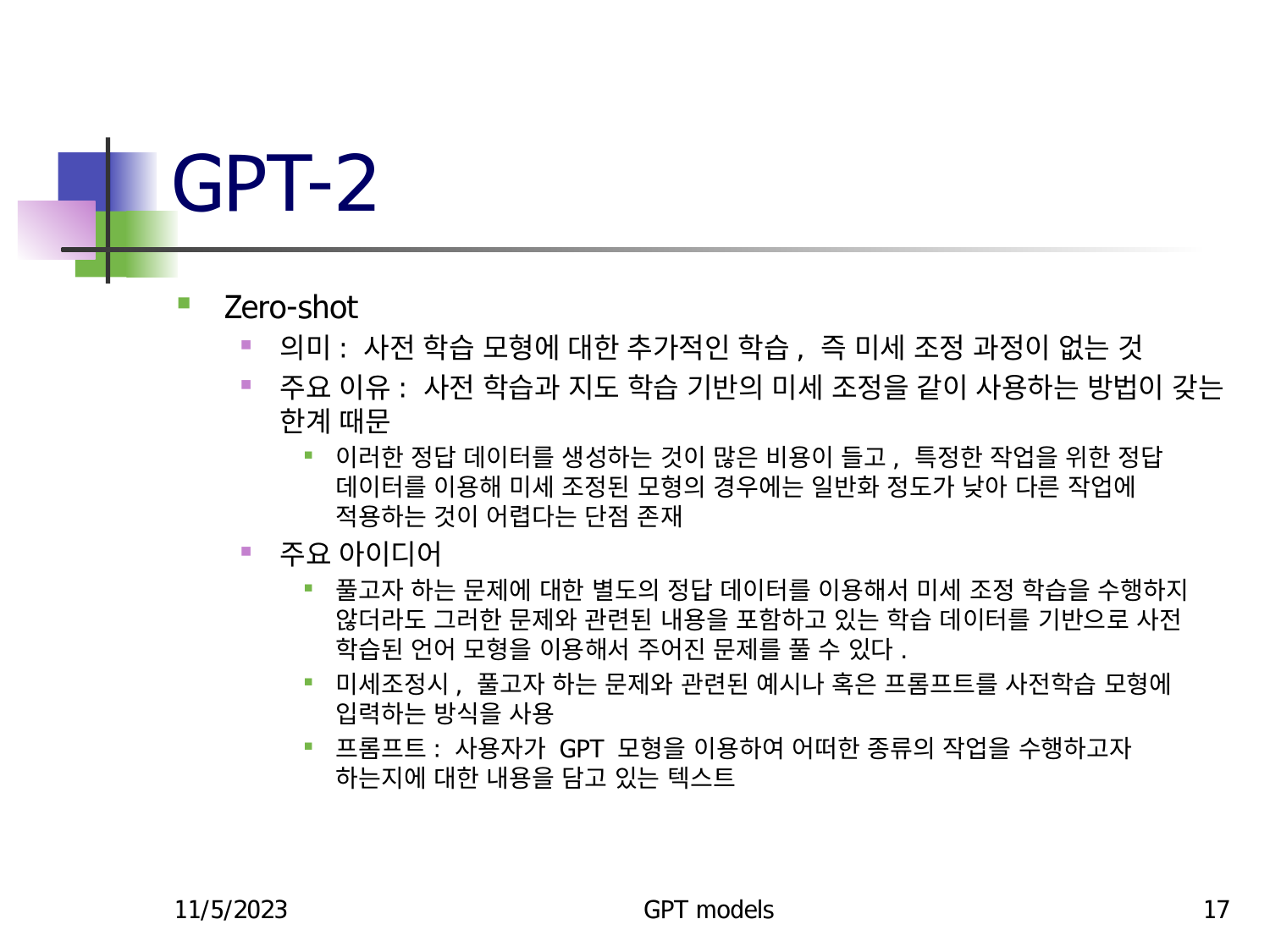

# GPT-2
Zero-shot
의미: 사전 학습 모형에 대한 추가적인 학습, 즉 미세 조정 과정이 없는 것
주요 이유: 사전 학습과 지도 학습 기반의 미세 조정을 같이 사용하는 방법이 갖는 한계 때문
이러한 정답 데이터를 생성하는 것이 많은 비용이 들고, 특정한 작업을 위한 정답 데이터를 이용해 미세 조정된 모형의 경우에는 일반화 정도가 낮아 다른 작업에 적용하는 것이 어렵다는 단점 존재
주요 아이디어
풀고자 하는 문제에 대한 별도의 정답 데이터를 이용해서 미세 조정 학습을 수행하지 않더라도 그러한 문제와 관련된 내용을 포함하고 있는 학습 데이터를 기반으로 사전 학습된 언어 모형을 이용해서 주어진 문제를 풀 수 있다.
미세조정시, 풀고자 하는 문제와 관련된 예시나 혹은 프롬프트를 사전학습 모형에 입력하는 방식을 사용
프롬프트: 사용자가 GPT 모형을 이용하여 어떠한 종류의 작업을 수행하고자 하는지에 대한 내용을 담고 있는 텍스트
11/5/2023
GPT models
17